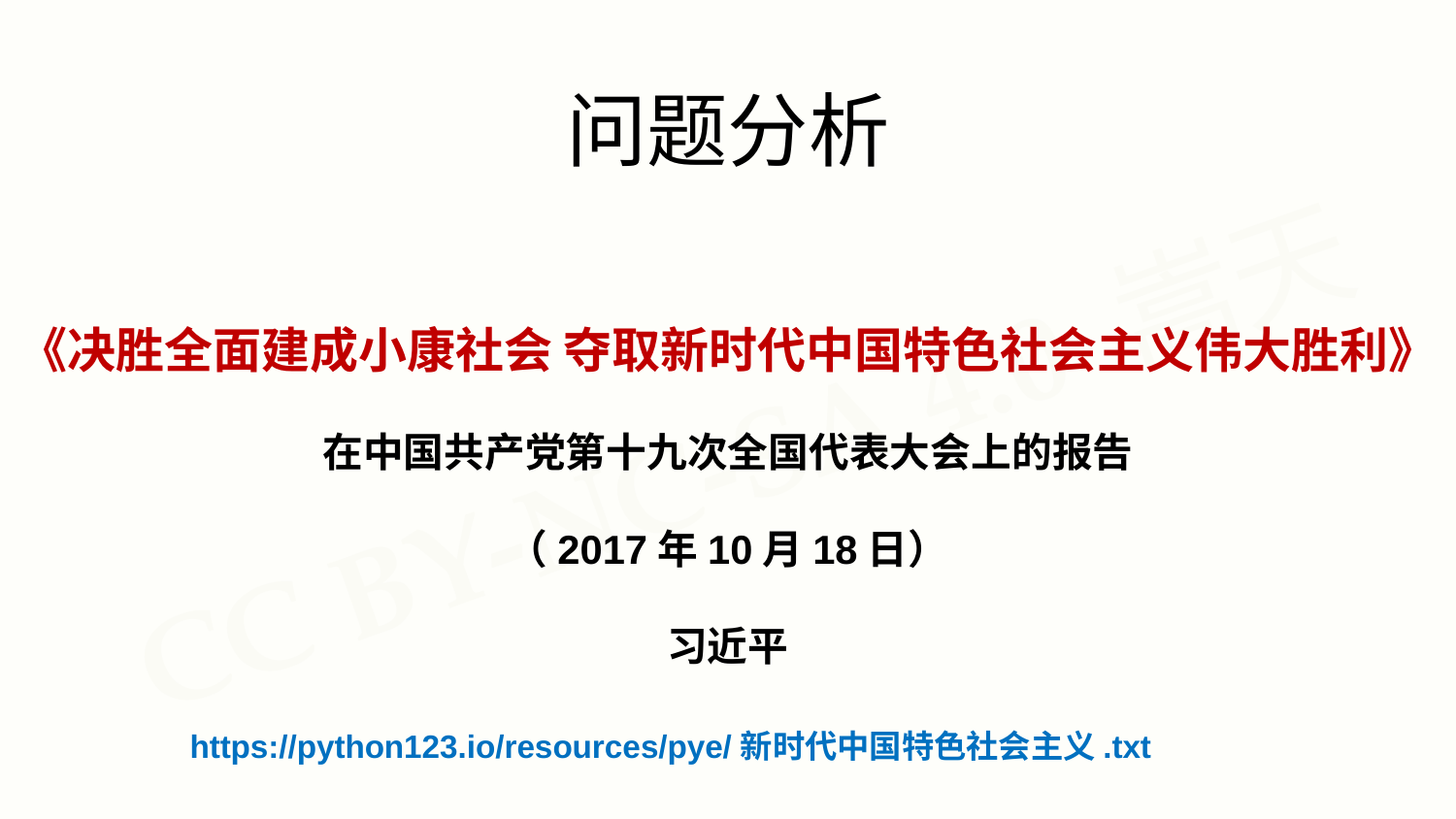

问题分析
《决胜全面建成小康社会 夺取新时代中国特色社会主义伟大胜利》
在中国共产党第十九次全国代表大会上的报告
（2017年10月18日）
习近平
https://python123.io/resources/pye/新时代中国特色社会主义.txt